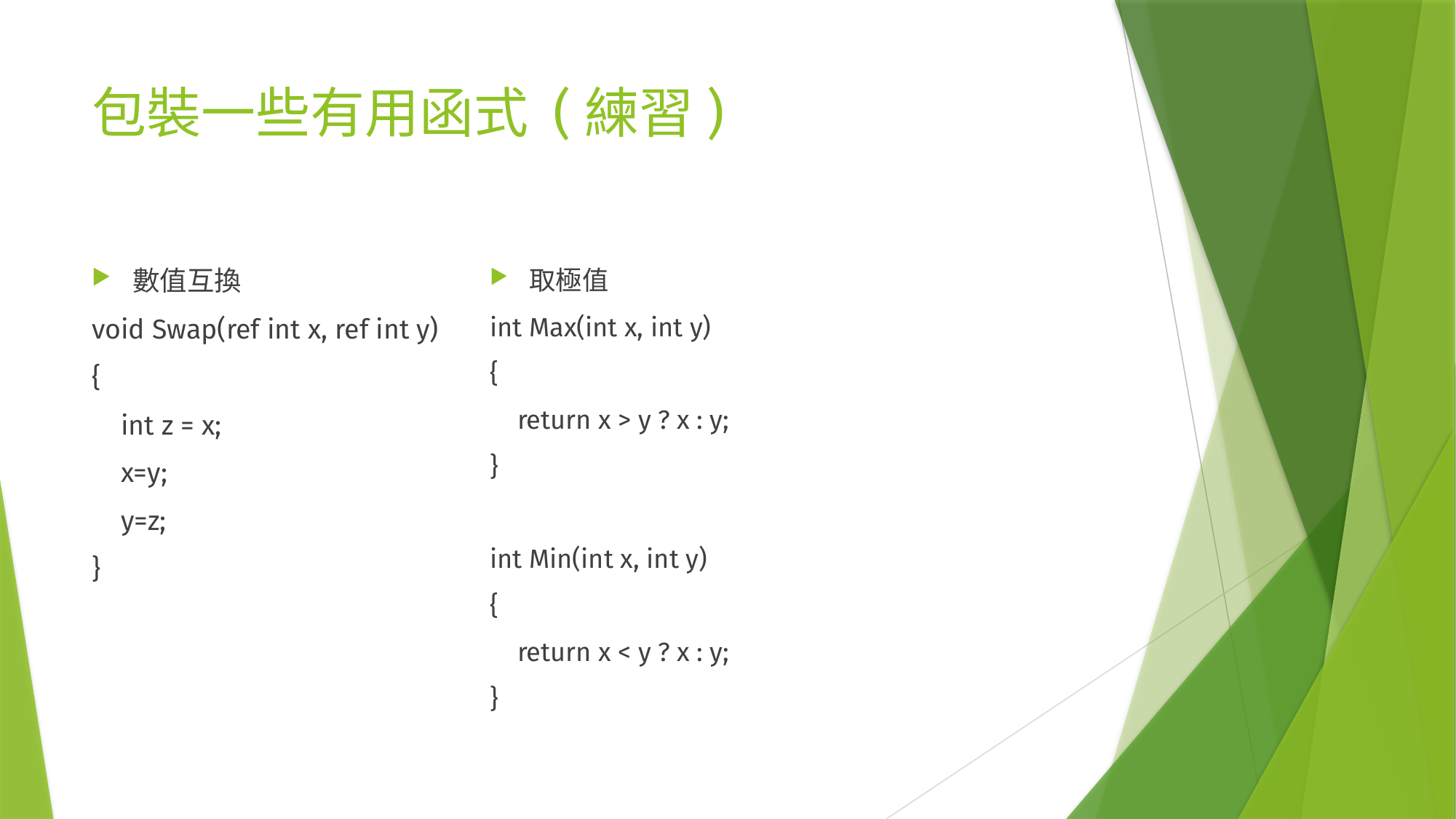

# 包裝一些有用函式 (練習)
數值互換
void Swap(ref int x, ref int y)
{
    int z = x;
    x=y;
    y=z;
}
取極值
int Max(int x, int y)
{
    return x > y ? x : y;
}

int Min(int x, int y)
{
    return x < y ? x : y;
}